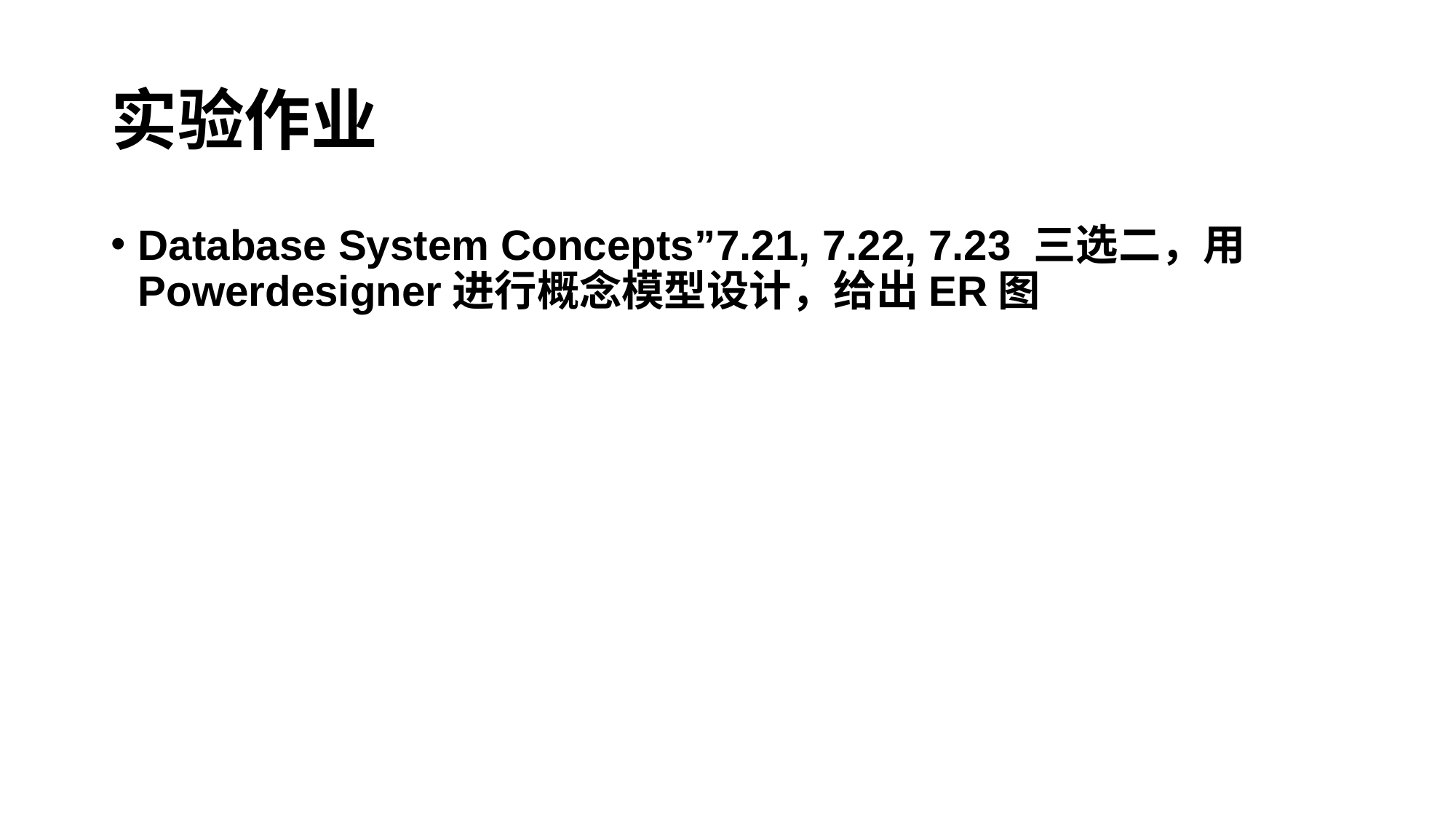

# 实验作业
Database System Concepts”7.21, 7.22, 7.23 三选二，用Powerdesigner进行概念模型设计，给出ER图